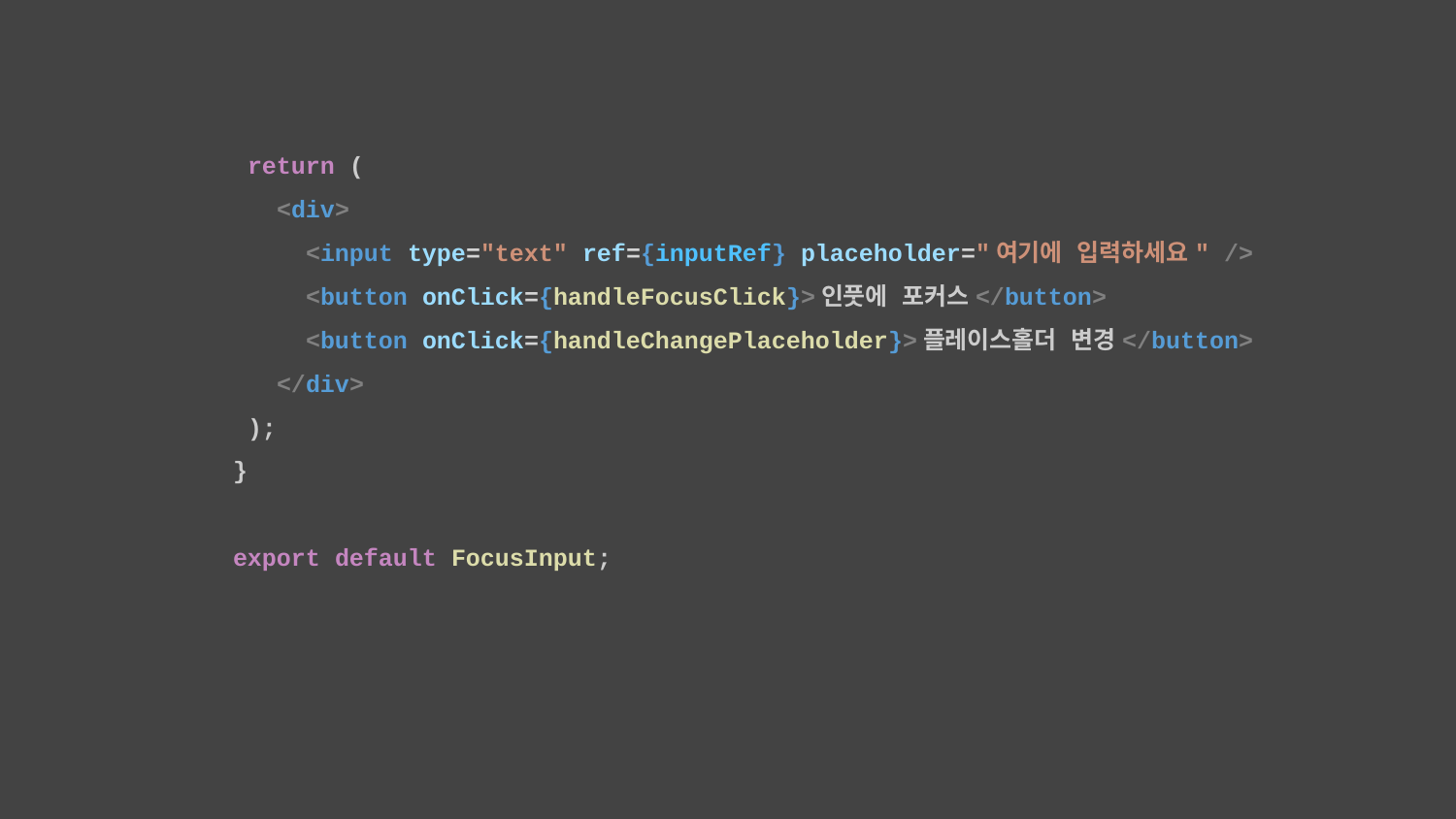

return (
   <div>
     <input type="text" ref={inputRef} placeholder="여기에 입력하세요" />
     <button onClick={handleFocusClick}>인풋에 포커스</button>
     <button onClick={handleChangePlaceholder}>플레이스홀더 변경</button>
   </div>
 );
}

export default FocusInput;